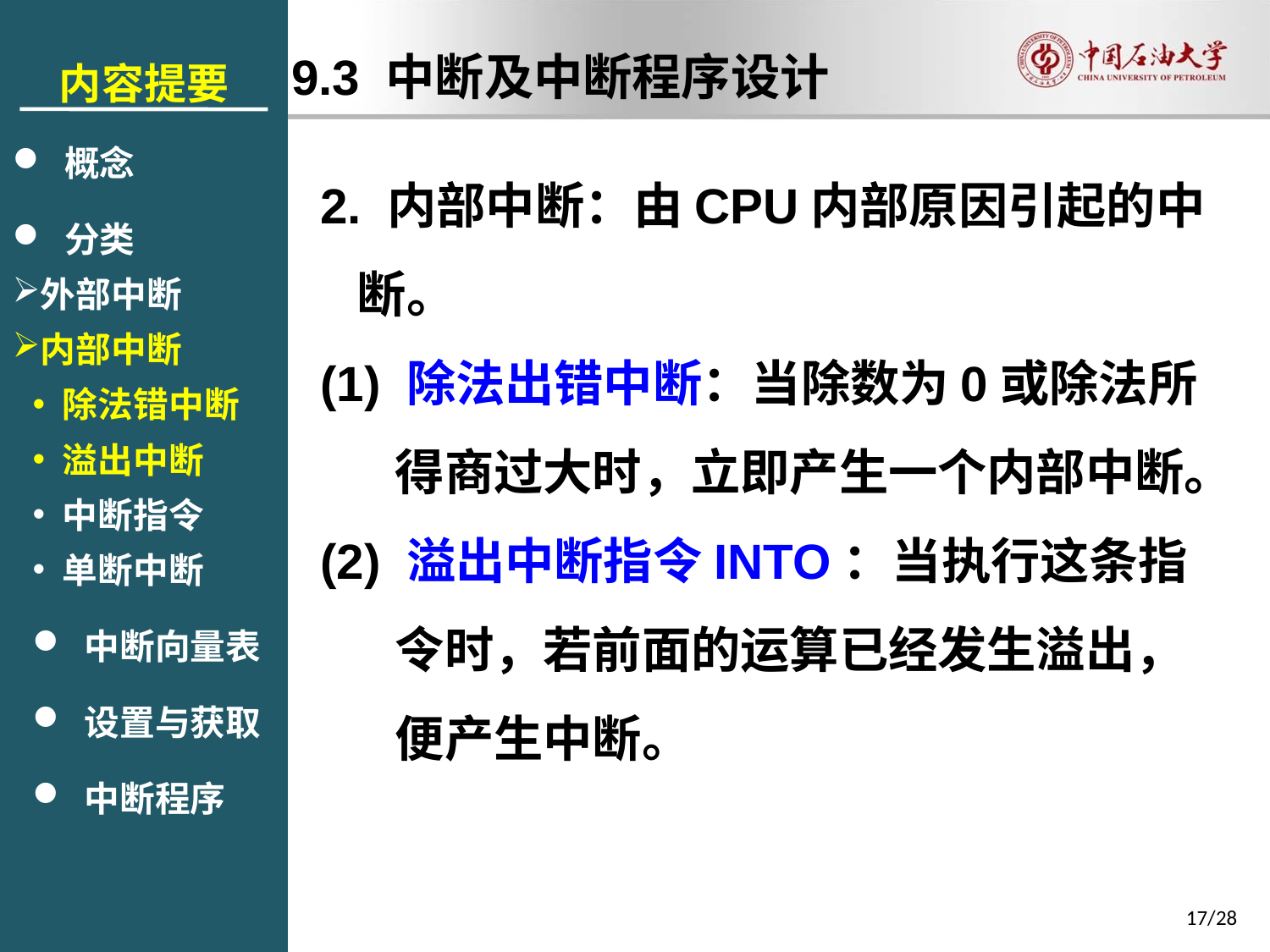

内容提要
 概念
 分类
外部中断
内部中断
除法错中断
溢出中断
中断指令
单断中断
 中断向量表
 设置与获取
 中断程序
9.3 中断及中断程序设计
2. 内部中断：由CPU内部原因引起的中断。
(1) 除法出错中断：当除数为0或除法所得商过大时，立即产生一个内部中断。
(2) 溢出中断指令INTO：当执行这条指令时，若前面的运算已经发生溢出，便产生中断。
17/28